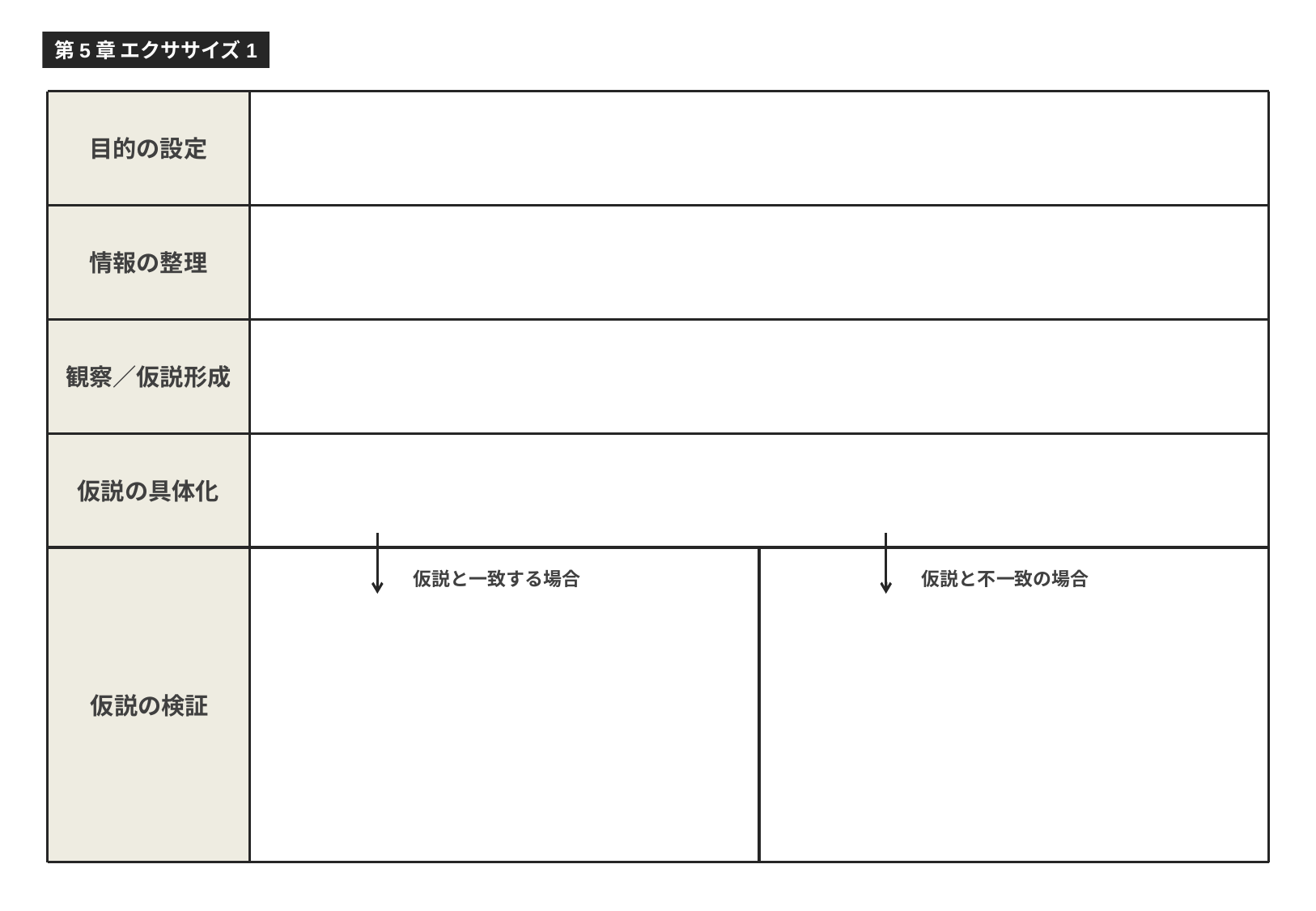

第5章 エクササイズ1

目的の設定
情報の整理
観察／仮説形成
仮説の具体化
仮説と一致する場合
仮説と不一致の場合
仮説の検証